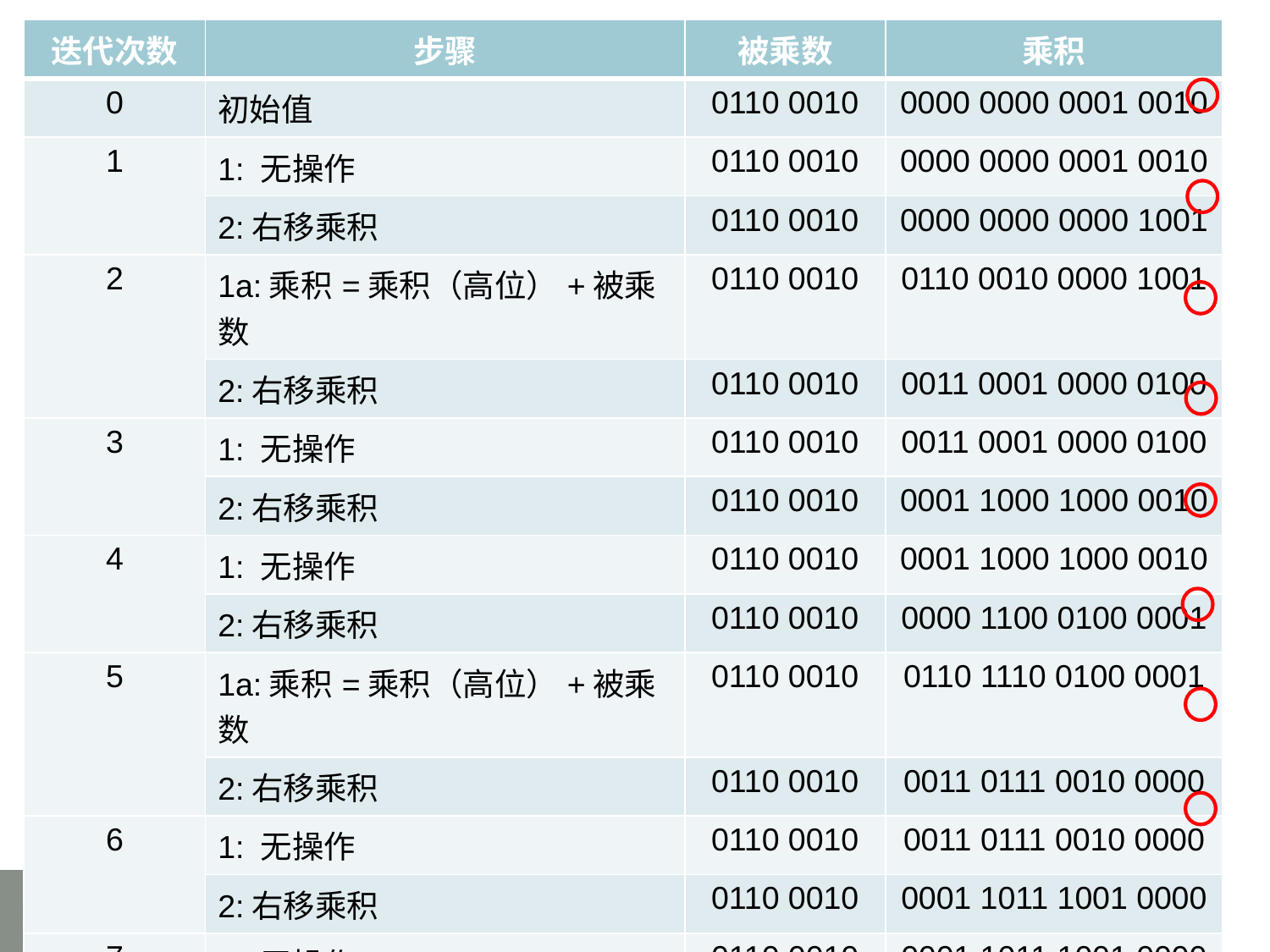

| 迭代次数 | 步骤 | 被乘数 | 乘积 |
| --- | --- | --- | --- |
| 0 | 初始值 | 0110 0010 | 0000 0000 0001 0010 |
| 1 | 1: 无操作 | 0110 0010 | 0000 0000 0001 0010 |
|  | 2:右移乘积 | 0110 0010 | 0000 0000 0000 1001 |
| 2 | 1a:乘积=乘积（高位）+被乘数 | 0110 0010 | 0110 0010 0000 1001 |
|  | 2:右移乘积 | 0110 0010 | 0011 0001 0000 0100 |
| 3 | 1: 无操作 | 0110 0010 | 0011 0001 0000 0100 |
|  | 2:右移乘积 | 0110 0010 | 0001 1000 1000 0010 |
| 4 | 1: 无操作 | 0110 0010 | 0001 1000 1000 0010 |
|  | 2:右移乘积 | 0110 0010 | 0000 1100 0100 0001 |
| 5 | 1a:乘积=乘积（高位）+被乘数 | 0110 0010 | 0110 1110 0100 0001 |
|  | 2:右移乘积 | 0110 0010 | 0011 0111 0010 0000 |
| 6 | 1: 无操作 | 0110 0010 | 0011 0111 0010 0000 |
|  | 2:右移乘积 | 0110 0010 | 0001 1011 1001 0000 |
| 7 | 1: 无操作 | 0110 0010 | 0001 1011 1001 0000 |
|  | 2:右移乘积 | 0110 0010 | 0000 1101 1100 1000 |
| 8 | 1: 无操作 | 0110 0010 | 0000 1101 1100 1000 |
|  | 2:右移乘积 | 0110 0010 | 0000 0110 1110 0100 |